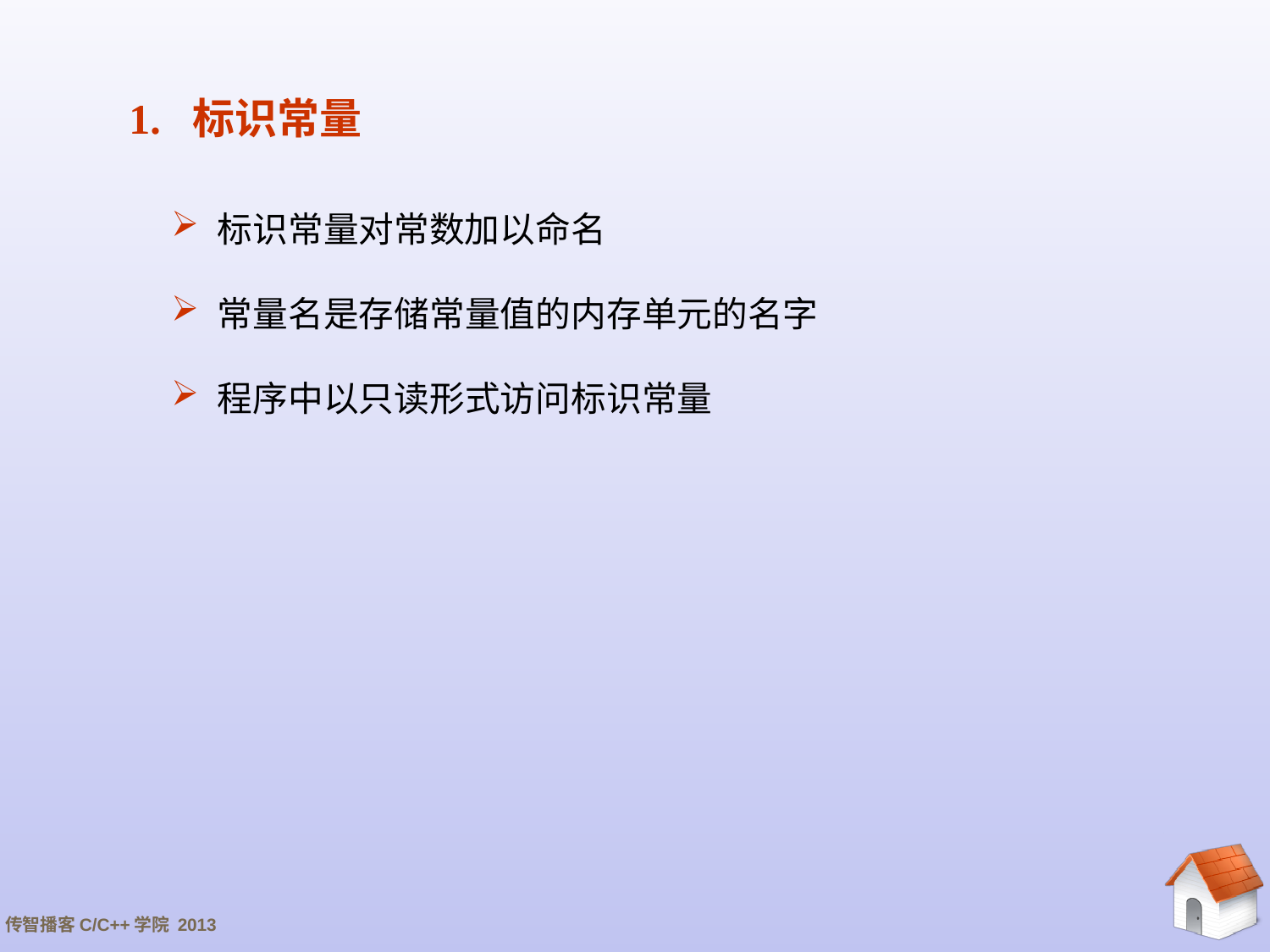

# 1.  标识常量
 标识常量对常数加以命名
 常量名是存储常量值的内存单元的名字
 程序中以只读形式访问标识常量